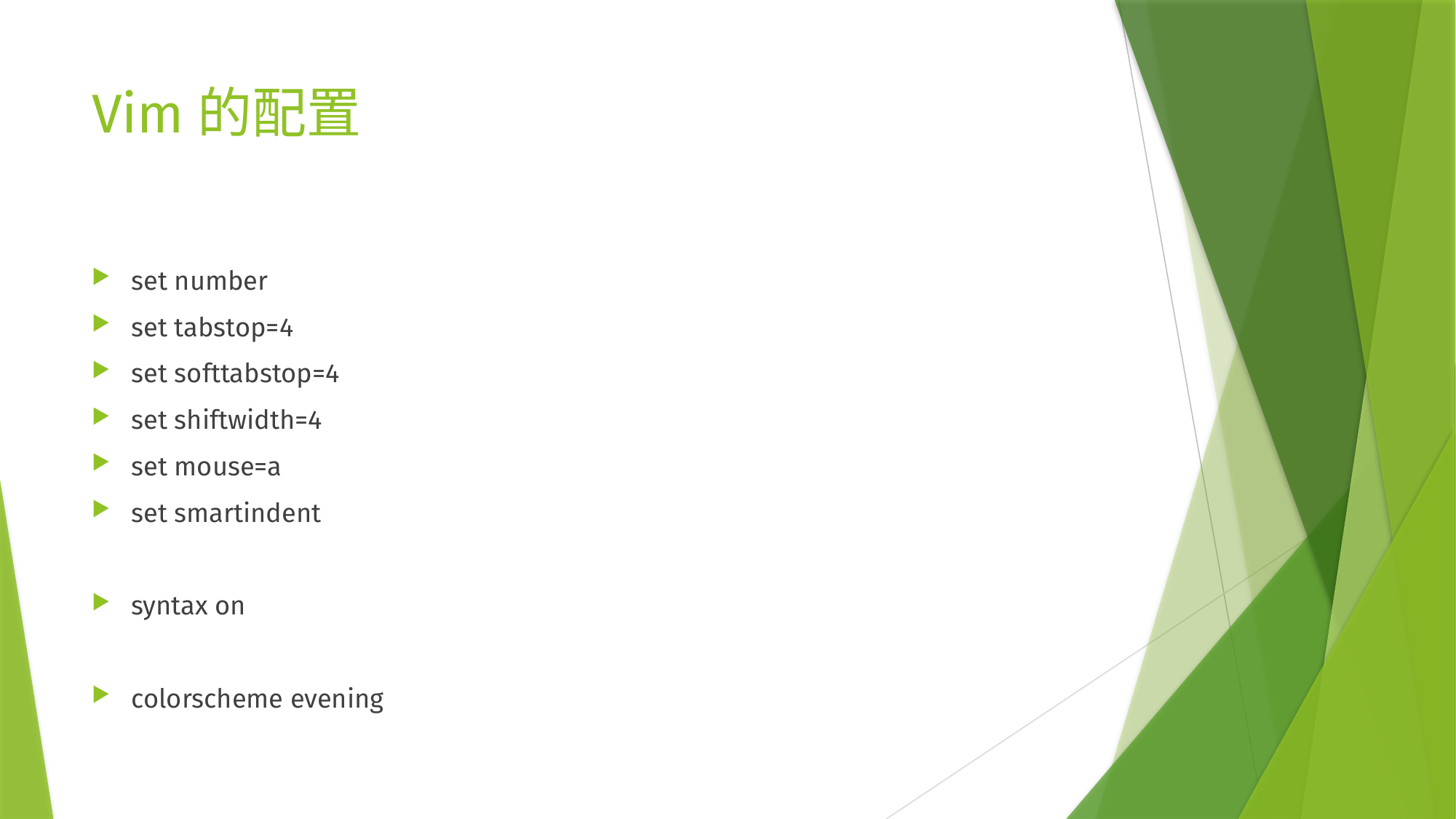

# Vim的配置
set number
set tabstop=4
set softtabstop=4
set shiftwidth=4
set mouse=a
set smartindent

syntax on

colorscheme evening